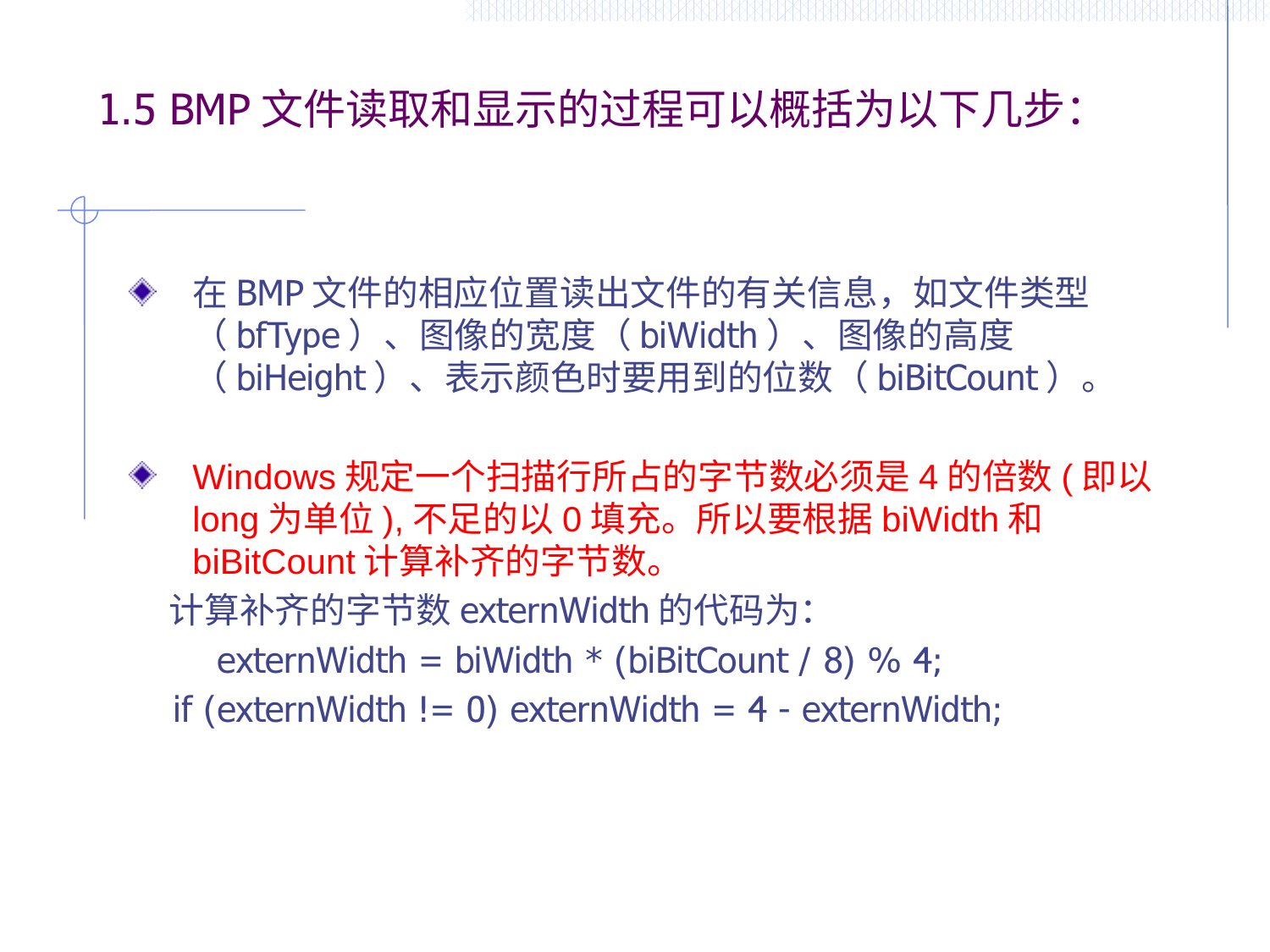

# 1.5 BMP文件读取和显示的过程可以概括为以下几步：
在BMP文件的相应位置读出文件的有关信息，如文件类型（bfType）、图像的宽度（biWidth）、图像的高度（biHeight）、表示颜色时要用到的位数（biBitCount）。

Windows规定一个扫描行所占的字节数必须是4的倍数(即以long为单位),不足的以0填充。所以要根据biWidth和biBitCount计算补齐的字节数。
    计算补齐的字节数externWidth的代码为：
        externWidth = biWidth * (biBitCount / 8) % 4;
    if (externWidth != 0) externWidth = 4 - externWidth;